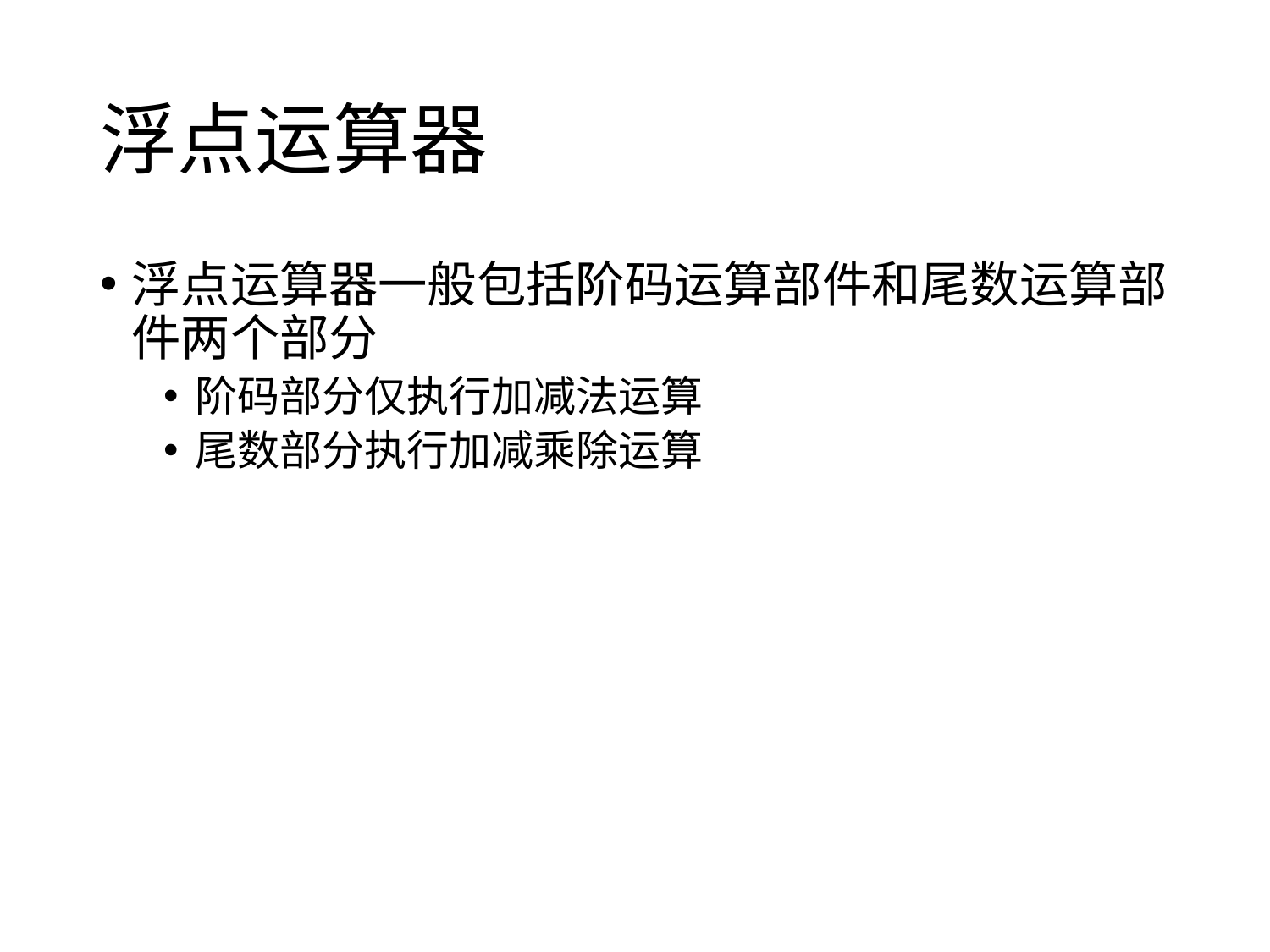

# 浮点运算器
浮点运算器一般包括阶码运算部件和尾数运算部件两个部分
阶码部分仅执行加减法运算
尾数部分执行加减乘除运算